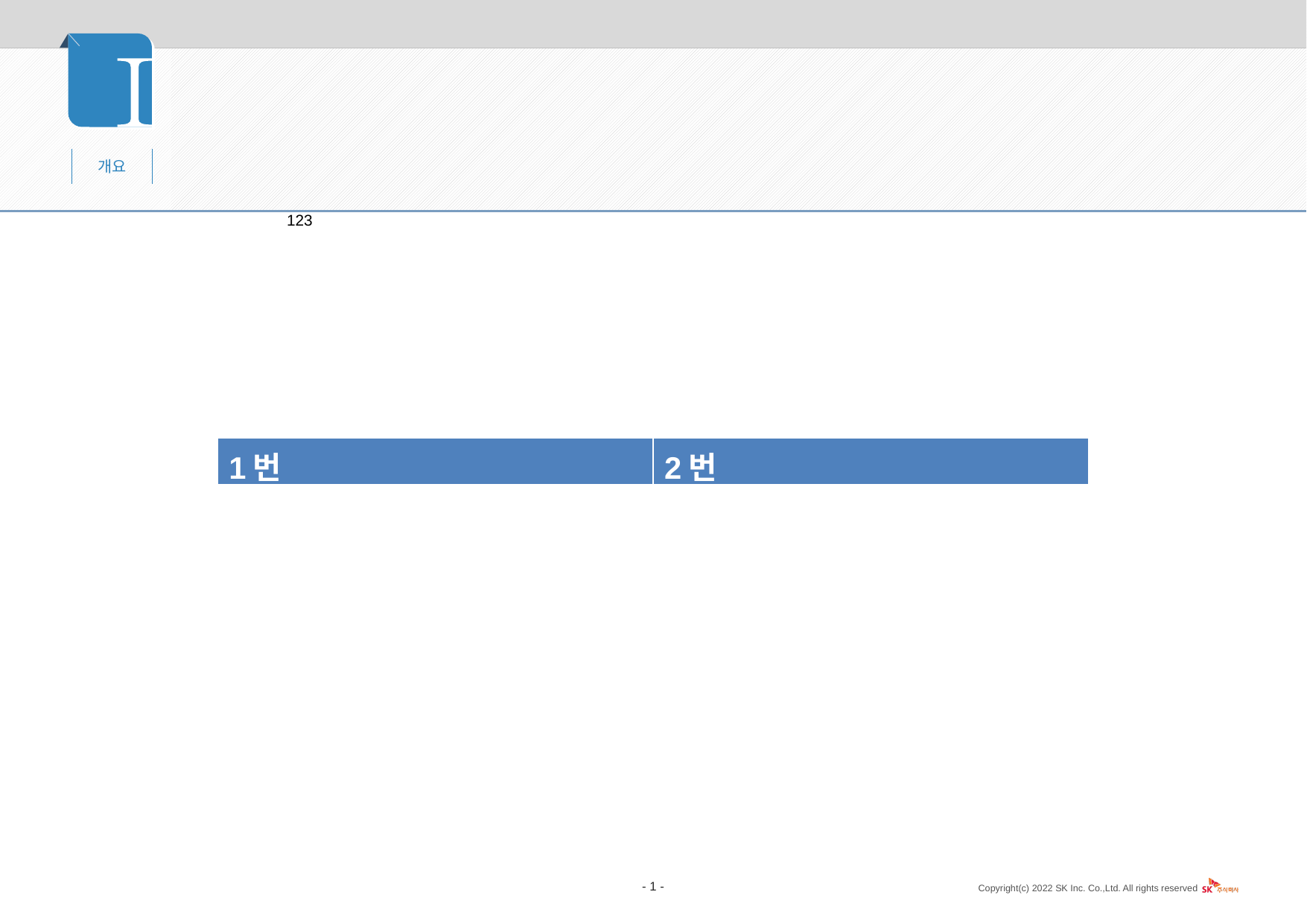

123
| 1번 | 2번 |
| --- | --- |